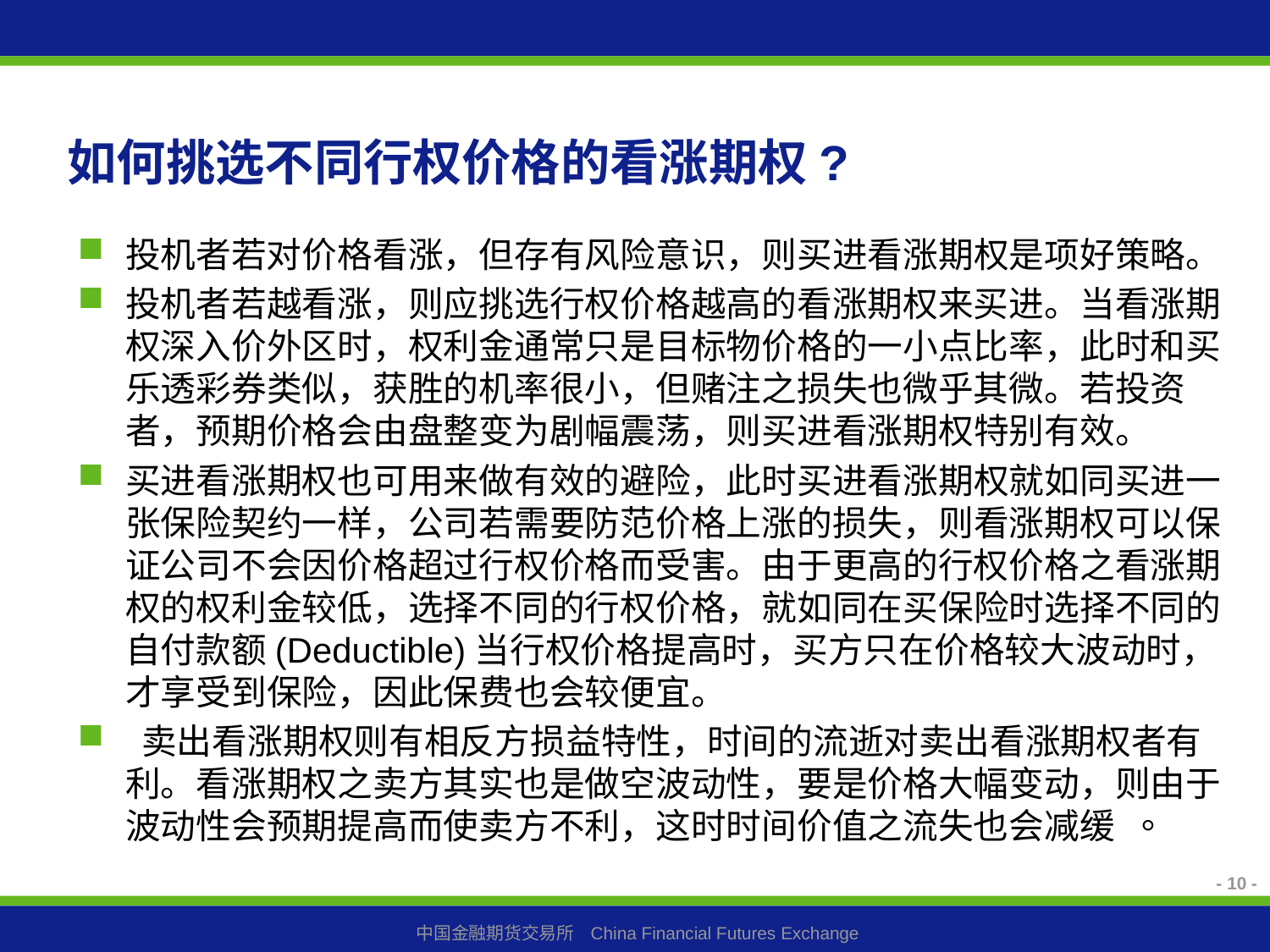

# 如何挑选不同行权价格的看涨期权?
投机者若对价格看涨，但存有风险意识，则买进看涨期权是项好策略。
投机者若越看涨，则应挑选行权价格越高的看涨期权来买进。当看涨期权深入价外区时，权利金通常只是目标物价格的一小点比率，此时和买乐透彩券类似，获胜的机率很小，但赌注之损失也微乎其微。若投资者，预期价格会由盘整变为剧幅震荡，则买进看涨期权特别有效。
买进看涨期权也可用来做有效的避险，此时买进看涨期权就如同买进一张保险契约一样，公司若需要防范价格上涨的损失，则看涨期权可以保证公司不会因价格超过行权价格而受害。由于更高的行权价格之看涨期权的权利金较低，选择不同的行权价格，就如同在买保险时选择不同的自付款额(Deductible)当行权价格提高时，买方只在价格较大波动时，才享受到保险，因此保费也会较便宜。
 卖出看涨期权则有相反方损益特性，时间的流逝对卖出看涨期权者有利。看涨期权之卖方其实也是做空波动性，要是价格大幅变动，则由于波动性会预期提高而使卖方不利，这时时间价值之流失也会减缓  。
- 10 -